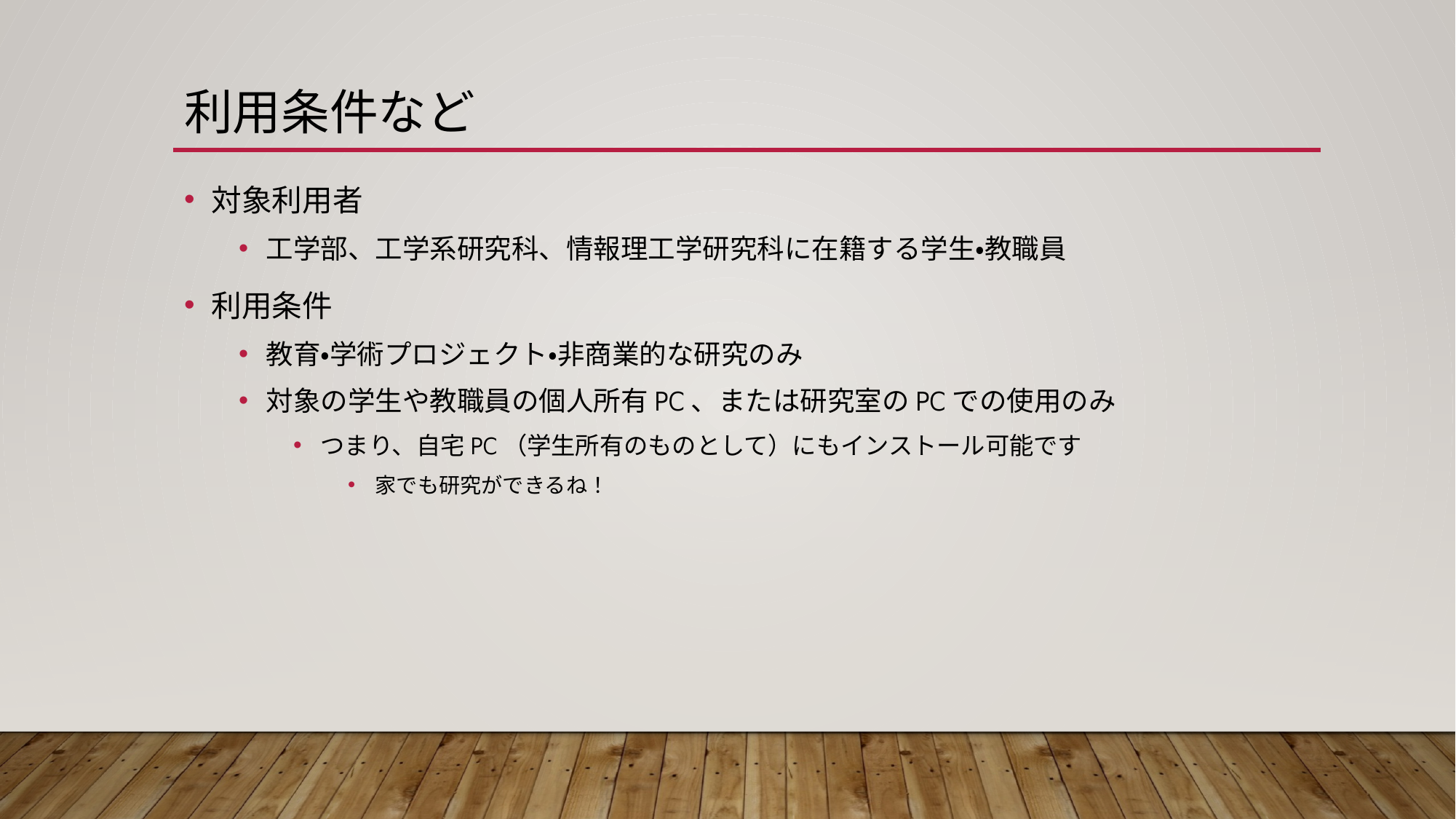

# 利用条件など
対象利用者
工学部、工学系研究科、情報理工学研究科に在籍する学生・教職員
利用条件
教育・学術プロジェクト・非商業的な研究のみ
対象の学生や教職員の個人所有PC、または研究室のPCでの使用のみ
つまり、自宅PC（学生所有のものとして）にもインストール可能です
家でも研究ができるね！